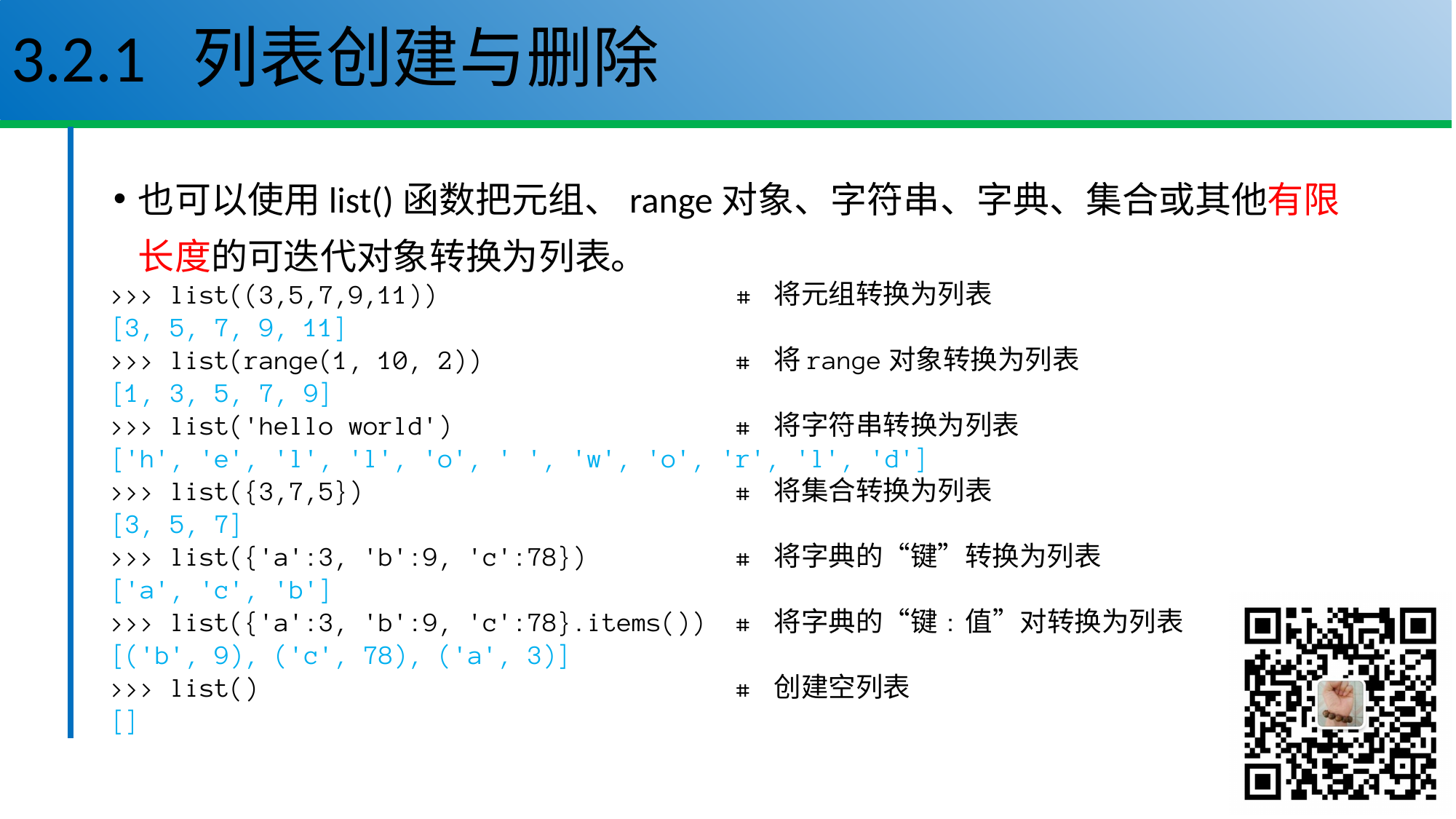

# 3.2.1  列表创建与删除
也可以使用list()函数把元组、range对象、字符串、字典、集合或其他有限长度的可迭代对象转换为列表。
>>> list((3,5,7,9,11))                    # 将元组转换为列表
[3, 5, 7, 9, 11]
>>> list(range(1, 10, 2))                 # 将range对象转换为列表
[1, 3, 5, 7, 9]
>>> list('hello world')                   # 将字符串转换为列表
['h', 'e', 'l', 'l', 'o', ' ', 'w', 'o', 'r', 'l', 'd']
>>> list({3,7,5})                         # 将集合转换为列表
[3, 5, 7]
>>> list({'a':3, 'b':9, 'c':78})          # 将字典的“键”转换为列表
['a', 'c', 'b']
>>> list({'a':3, 'b':9, 'c':78}.items())  # 将字典的“键:值”对转换为列表
[('b', 9), ('c', 78), ('a', 3)]
>>> list()                                # 创建空列表
[]
6